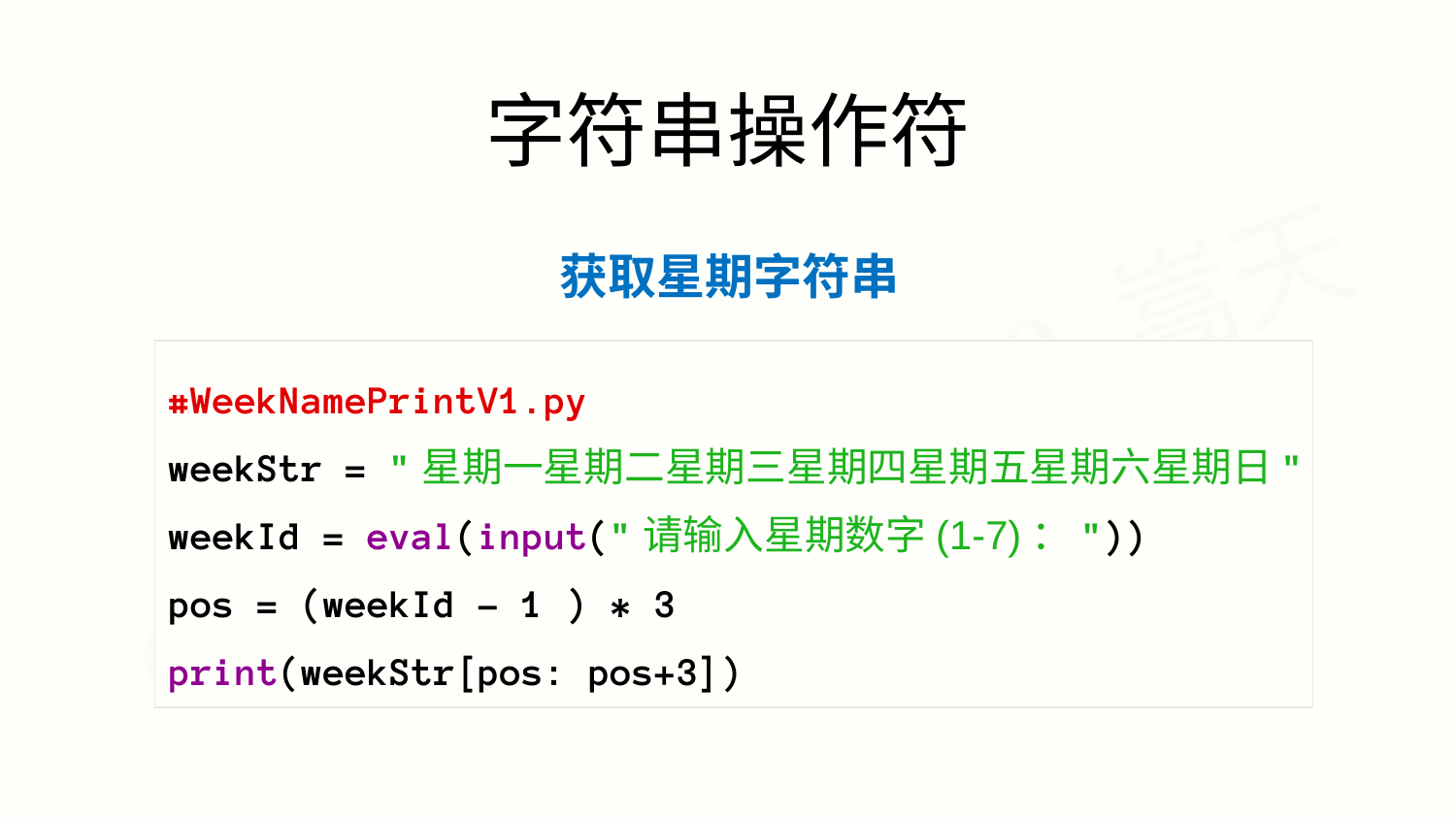

字符串操作符
获取星期字符串
#WeekNamePrintV1.py
weekStr = "星期一星期二星期三星期四星期五星期六星期日"
weekId = eval(input("请输入星期数字(1-7)："))
pos = (weekId – 1 ) * 3
print(weekStr[pos: pos+3])